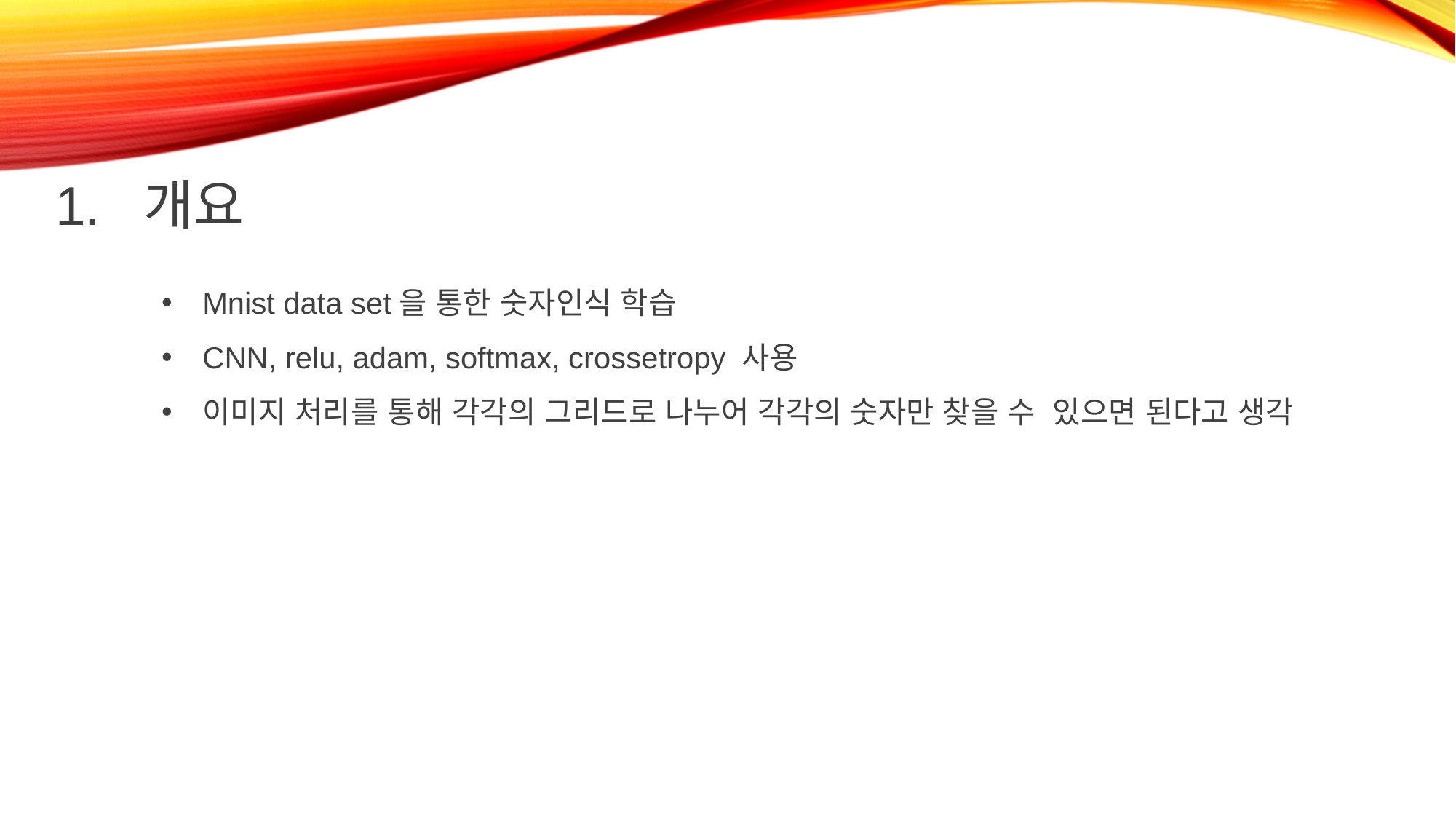

개요
Mnist data set을 통한 숫자인식 학습
CNN, relu, adam, softmax, crossetropy 사용
이미지 처리를 통해 각각의 그리드로 나누어 각각의 숫자만 찾을 수  있으면 된다고 생각